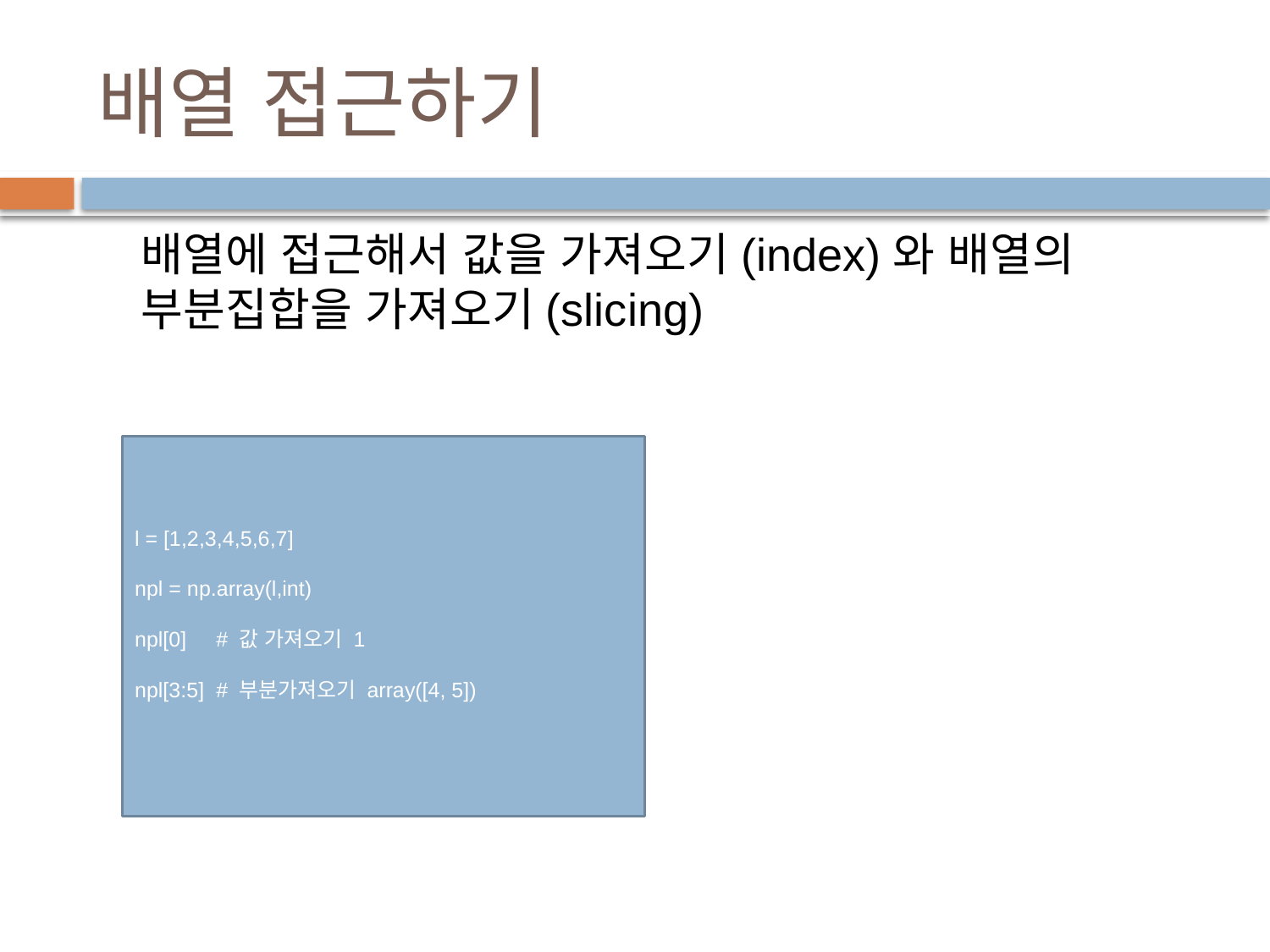

# 배열 접근하기
배열에 접근해서 값을 가져오기(index)와 배열의 부분집합을 가져오기(slicing)
l = [1,2,3,4,5,6,7]

npl = np.array(l,int)

npl[0]     # 값 가져오기 1

npl[3:5]  # 부분가져오기 array([4, 5])